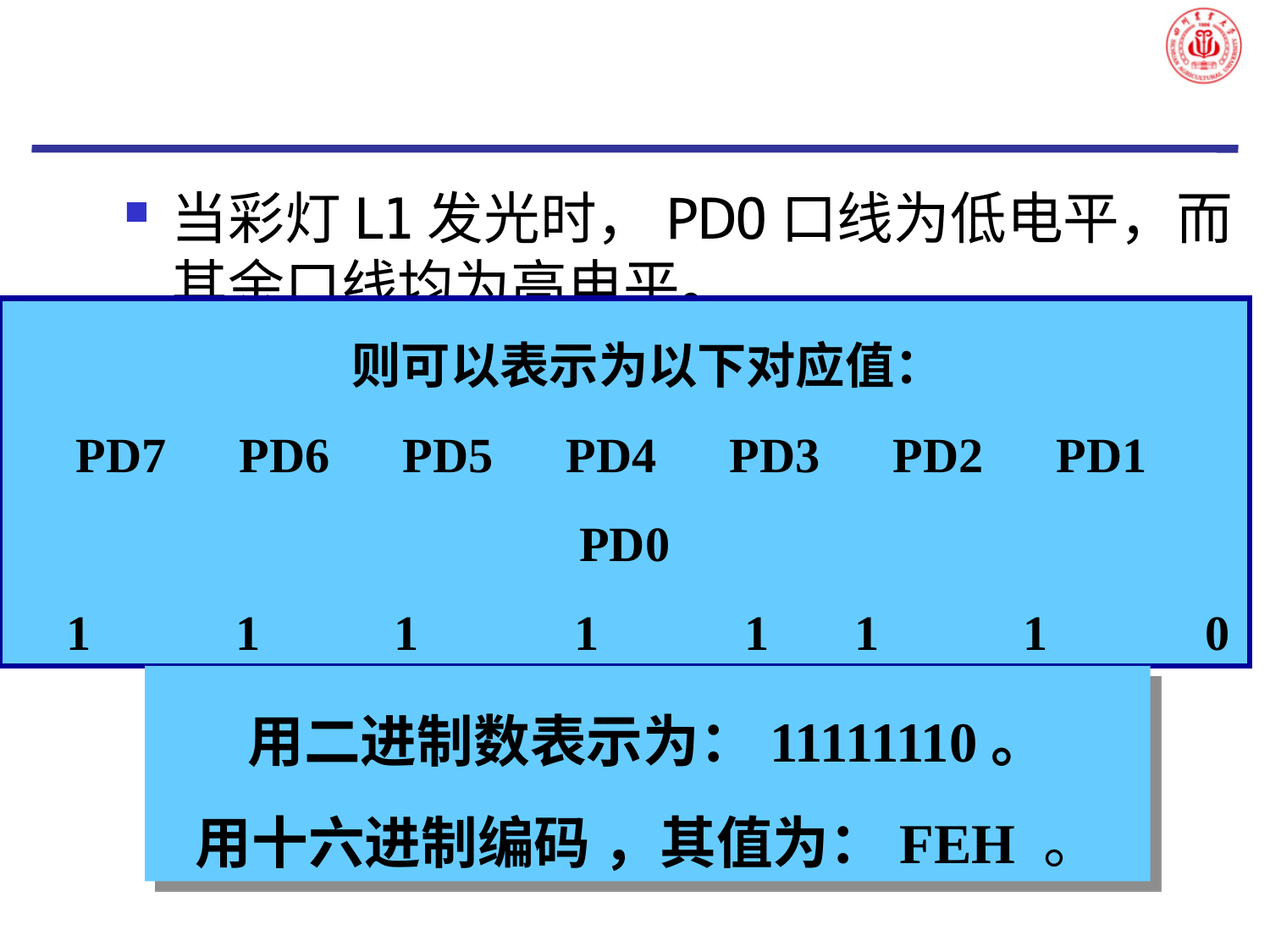

当彩灯L1发光时，PD0口线为低电平，而其余口线均为高电平。

则可以表示为以下对应值：
PD7　PD6　PD5　PD4　PD3　PD2　PD1　PD0
1　 　 1　　 1　　   1　　  1       1   　   1     　  0
用二进制数表示为：11111110。
用十六进制编码 ，其值为：FEH 。